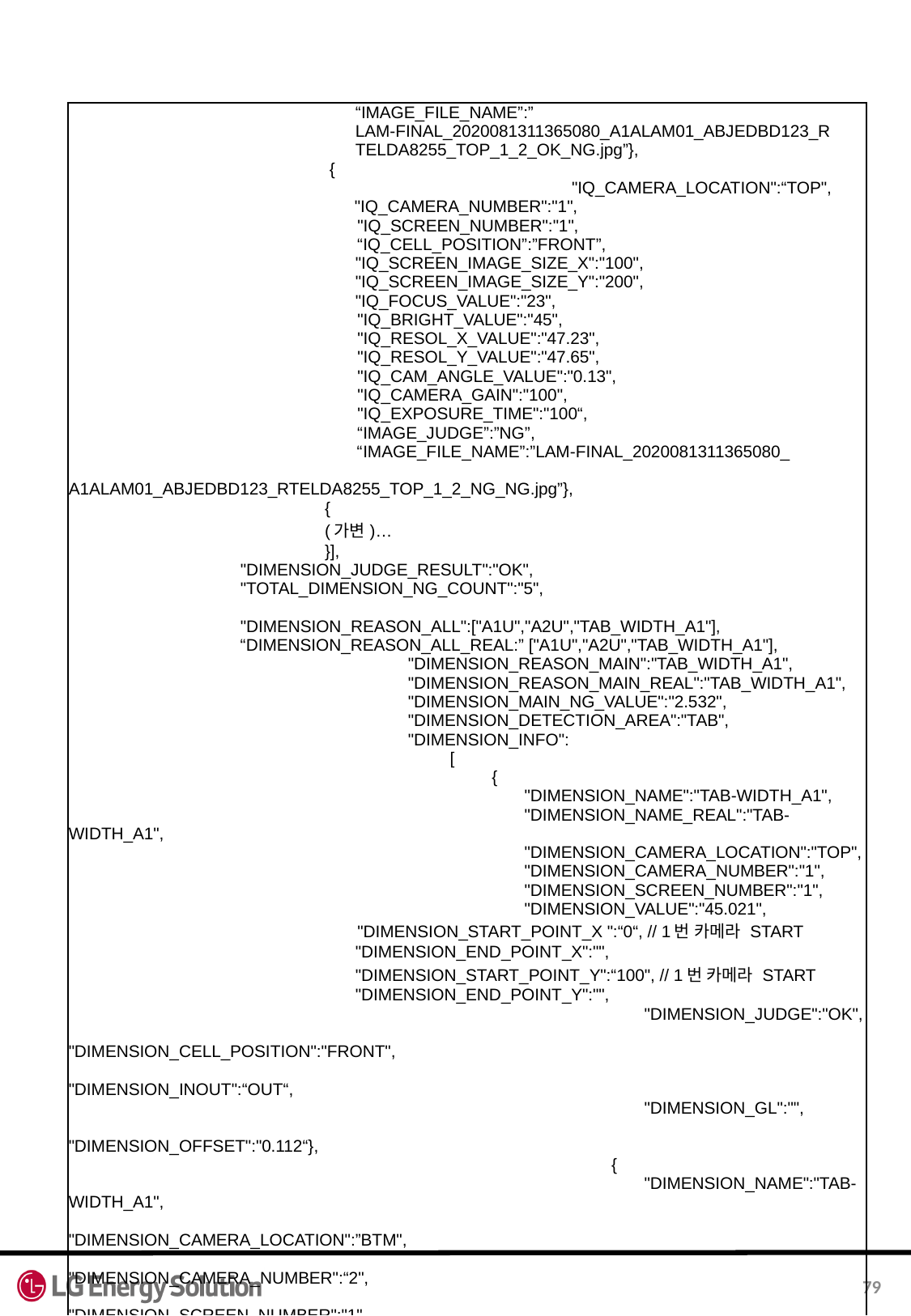

| “IMAGE\_FILE\_NAME”:” LAM-FINAL\_2020081311365080\_A1ALAM01\_ABJEDBD123\_R TELDA8255\_TOP\_1\_2\_OK\_NG.jpg”}, { "IQ\_CAMERA\_LOCATION":“TOP", "IQ\_CAMERA\_NUMBER":"1", "IQ\_SCREEN\_NUMBER":"1", “IQ\_CELL\_POSITION”:”FRONT”, "IQ\_SCREEN\_IMAGE\_SIZE\_X":"100", "IQ\_SCREEN\_IMAGE\_SIZE\_Y":"200", "IQ\_FOCUS\_VALUE":"23", "IQ\_BRIGHT\_VALUE":"45", "IQ\_RESOL\_X\_VALUE":"47.23", "IQ\_RESOL\_Y\_VALUE":"47.65", "IQ\_CAM\_ANGLE\_VALUE":"0.13", "IQ\_CAMERA\_GAIN":"100", "IQ\_EXPOSURE\_TIME":"100“, “IMAGE\_JUDGE”:”NG”, “IMAGE\_FILE\_NAME”:”LAM-FINAL\_2020081311365080\_ A1ALAM01\_ABJEDBD123\_RTELDA8255\_TOP\_1\_2\_NG\_NG.jpg”}, { (가변)… }], "DIMENSION\_JUDGE\_RESULT":"OK", "TOTAL\_DIMENSION\_NG\_COUNT":"5", "DIMENSION\_REASON\_ALL":["A1U","A2U","TAB\_WIDTH\_A1"], “DIMENSION\_REASON\_ALL\_REAL:” ["A1U","A2U","TAB\_WIDTH\_A1"], "DIMENSION\_REASON\_MAIN":"TAB\_WIDTH\_A1", "DIMENSION\_REASON\_MAIN\_REAL":"TAB\_WIDTH\_A1", "DIMENSION\_MAIN\_NG\_VALUE":"2.532", "DIMENSION\_DETECTION\_AREA":"TAB", "DIMENSION\_INFO": [ { "DIMENSION\_NAME":"TAB-WIDTH\_A1", "DIMENSION\_NAME\_REAL":"TAB-WIDTH\_A1", "DIMENSION\_CAMERA\_LOCATION":"TOP", "DIMENSION\_CAMERA\_NUMBER":"1", "DIMENSION\_SCREEN\_NUMBER":"1", "DIMENSION\_VALUE":"45.021", "DIMENSION\_START\_POINT\_X ":“0“, // 1번 카메라 START "DIMENSION\_END\_POINT\_X":"", "DIMENSION\_START\_POINT\_Y":“100", // 1번 카메라 START "DIMENSION\_END\_POINT\_Y":"", "DIMENSION\_JUDGE":"OK", "DIMENSION\_CELL\_POSITION":"FRONT", "DIMENSION\_INOUT":“OUT“, "DIMENSION\_GL":"", "DIMENSION\_OFFSET":"0.112“}, { "DIMENSION\_NAME":"TAB-WIDTH\_A1", "DIMENSION\_CAMERA\_LOCATION":”BTM", "DIMENSION\_CAMERA\_NUMBER":“2", "DIMENSION\_SCREEN\_NUMBER":"1", "DIMENSION\_VALUE":"45.021", "DIMENSION\_START\_POINT\_X ":"", "DIMENSION\_END\_POINT\_X":“150", // 2번 카메라 END |
| --- |
79